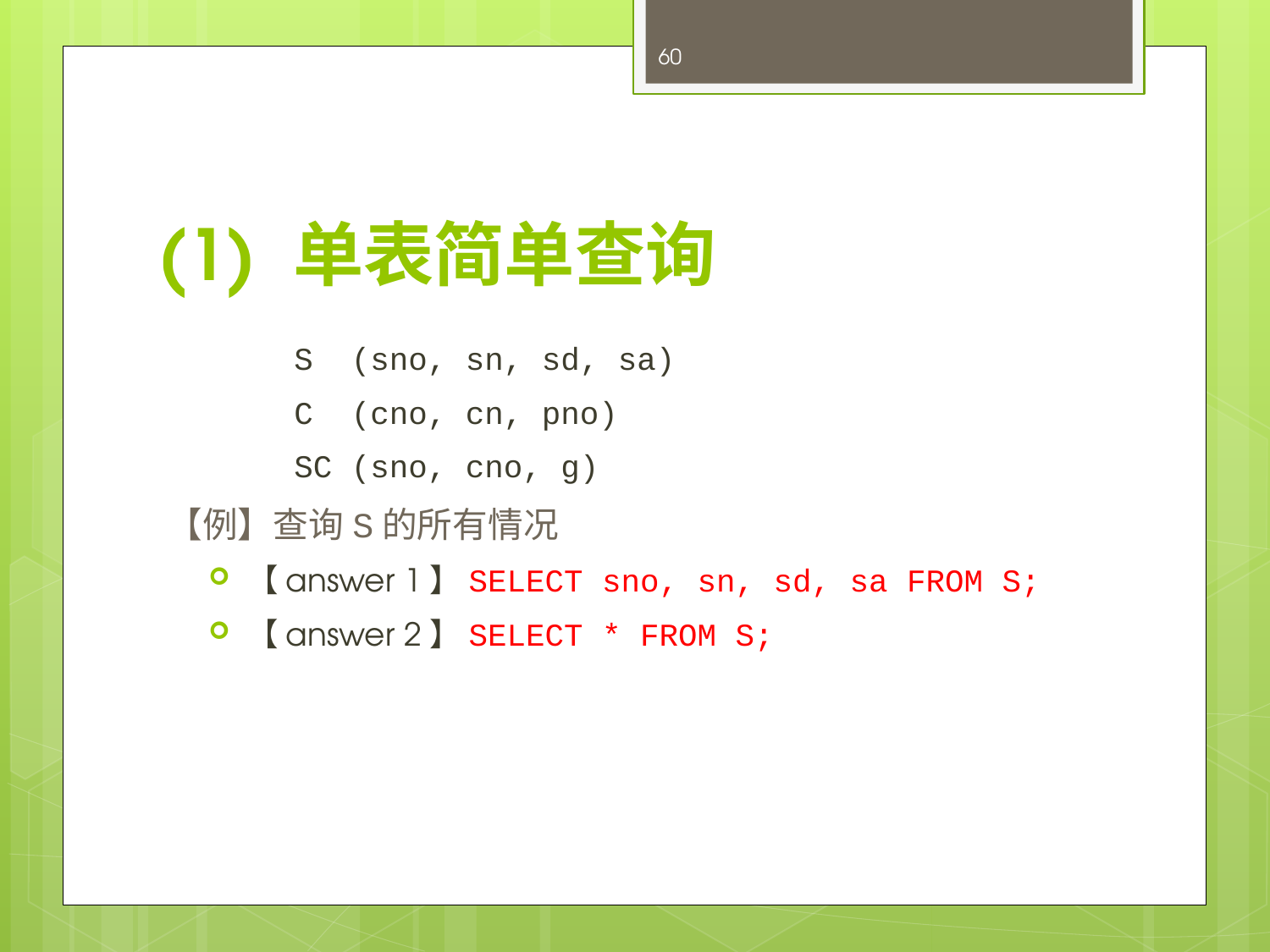

60
# (1) 单表简单查询
	S  (sno, sn, sd, sa)
	C  (cno, cn, pno)
	SC (sno, cno, g)
【例】查询S的所有情况
【answer 1】SELECT sno, sn, sd, sa FROM S;
【answer 2】SELECT * FROM S;